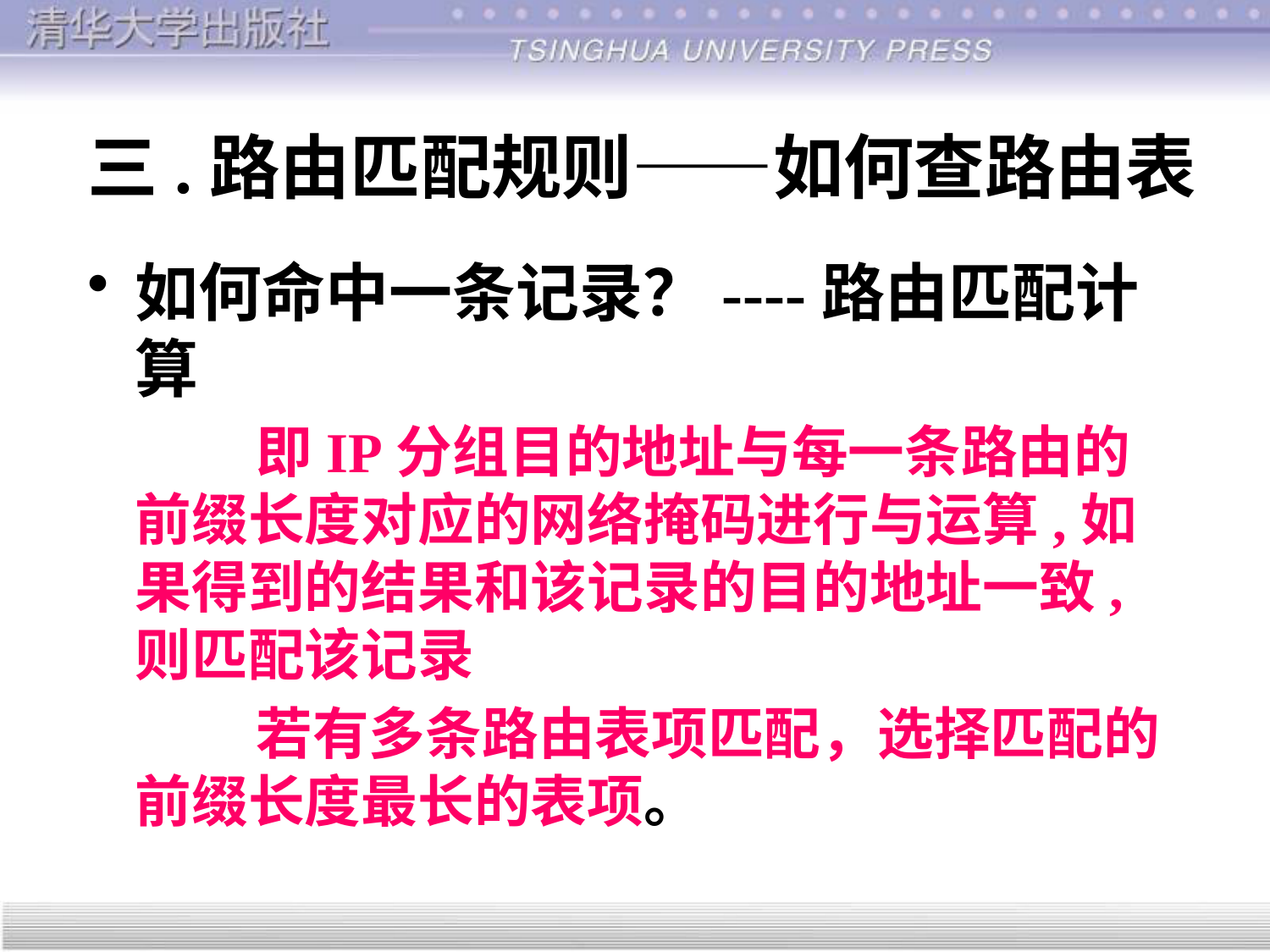

# 三.路由匹配规则——如何查路由表
如何命中一条记录？----路由匹配计算
            即IP分组目的地址与每一条路由的前缀长度对应的网络掩码进行与运算,如果得到的结果和该记录的目的地址一致,则匹配该记录
            若有多条路由表项匹配，选择匹配的前缀长度最长的表项。
17